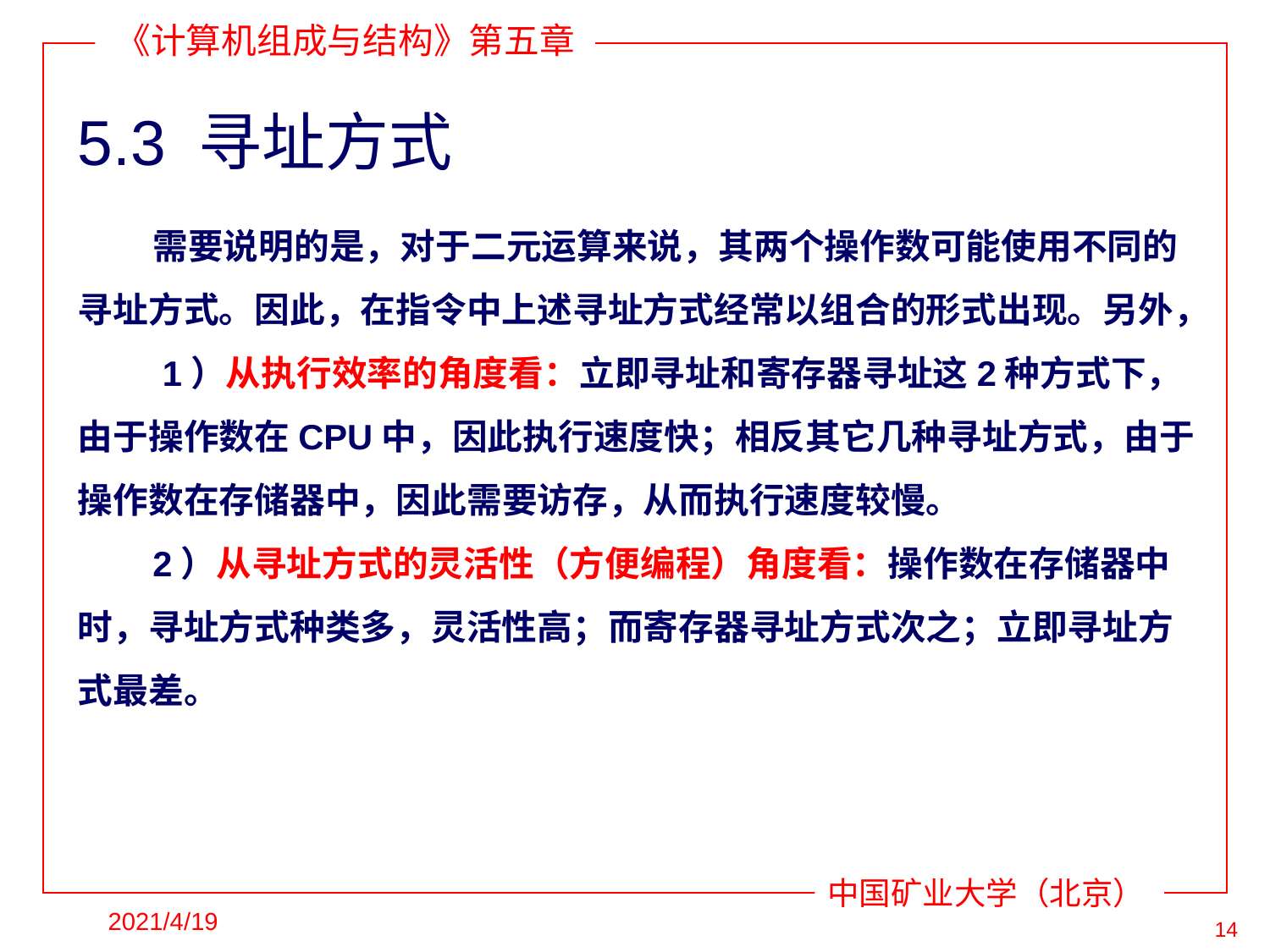

# 5.3 寻址方式
需要说明的是，对于二元运算来说，其两个操作数可能使用不同的寻址方式。因此，在指令中上述寻址方式经常以组合的形式出现。另外，
 1）从执行效率的角度看：立即寻址和寄存器寻址这2种方式下，由于操作数在CPU中，因此执行速度快；相反其它几种寻址方式，由于操作数在存储器中，因此需要访存，从而执行速度较慢。
2）从寻址方式的灵活性（方便编程）角度看：操作数在存储器中时，寻址方式种类多，灵活性高；而寄存器寻址方式次之；立即寻址方式最差。
2021/4/19